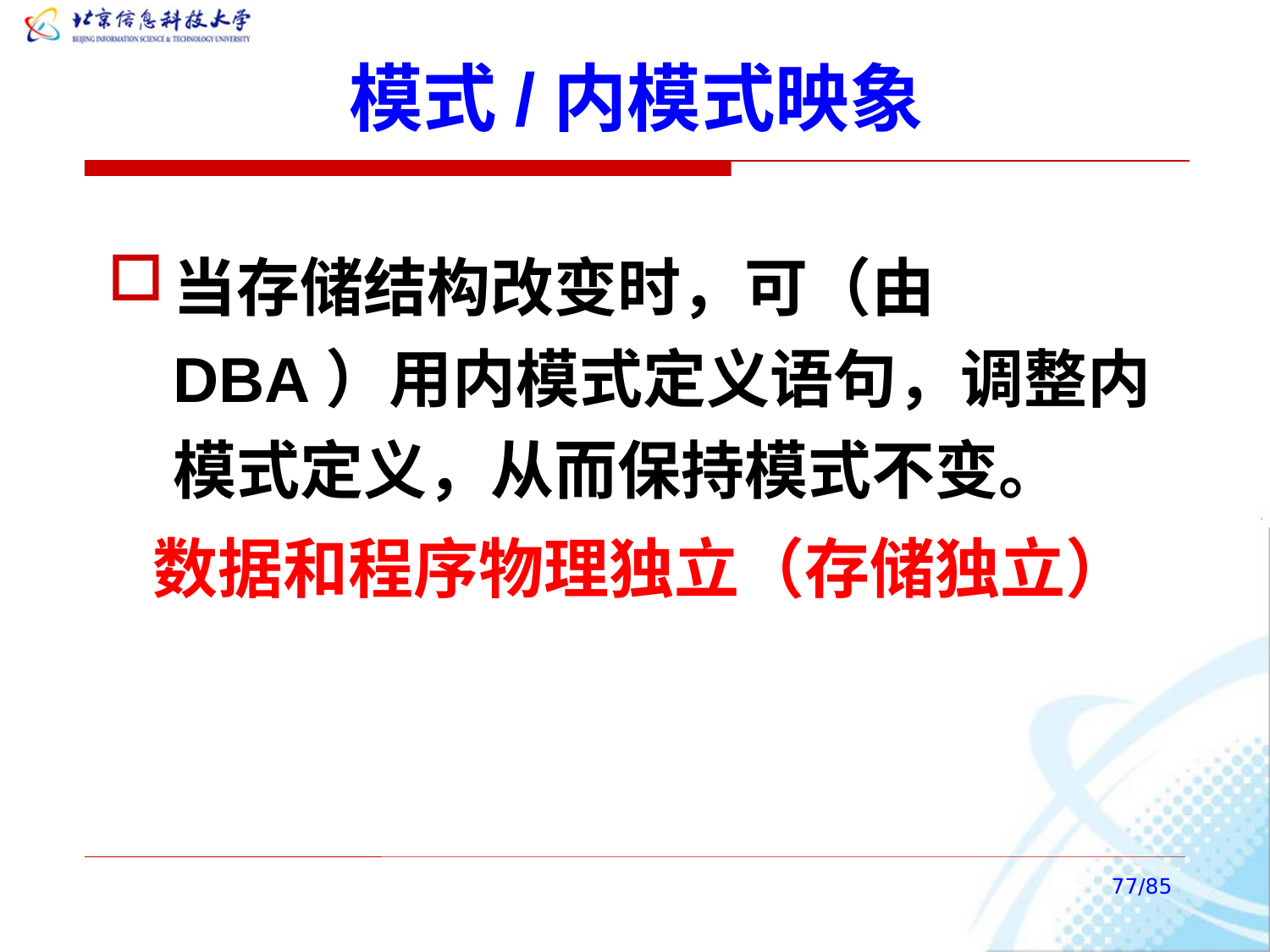

# 模式/内模式映象
当存储结构改变时，可（由DBA）用内模式定义语句，调整内模式定义，从而保持模式不变。
  数据和程序物理独立（存储独立）

77/85